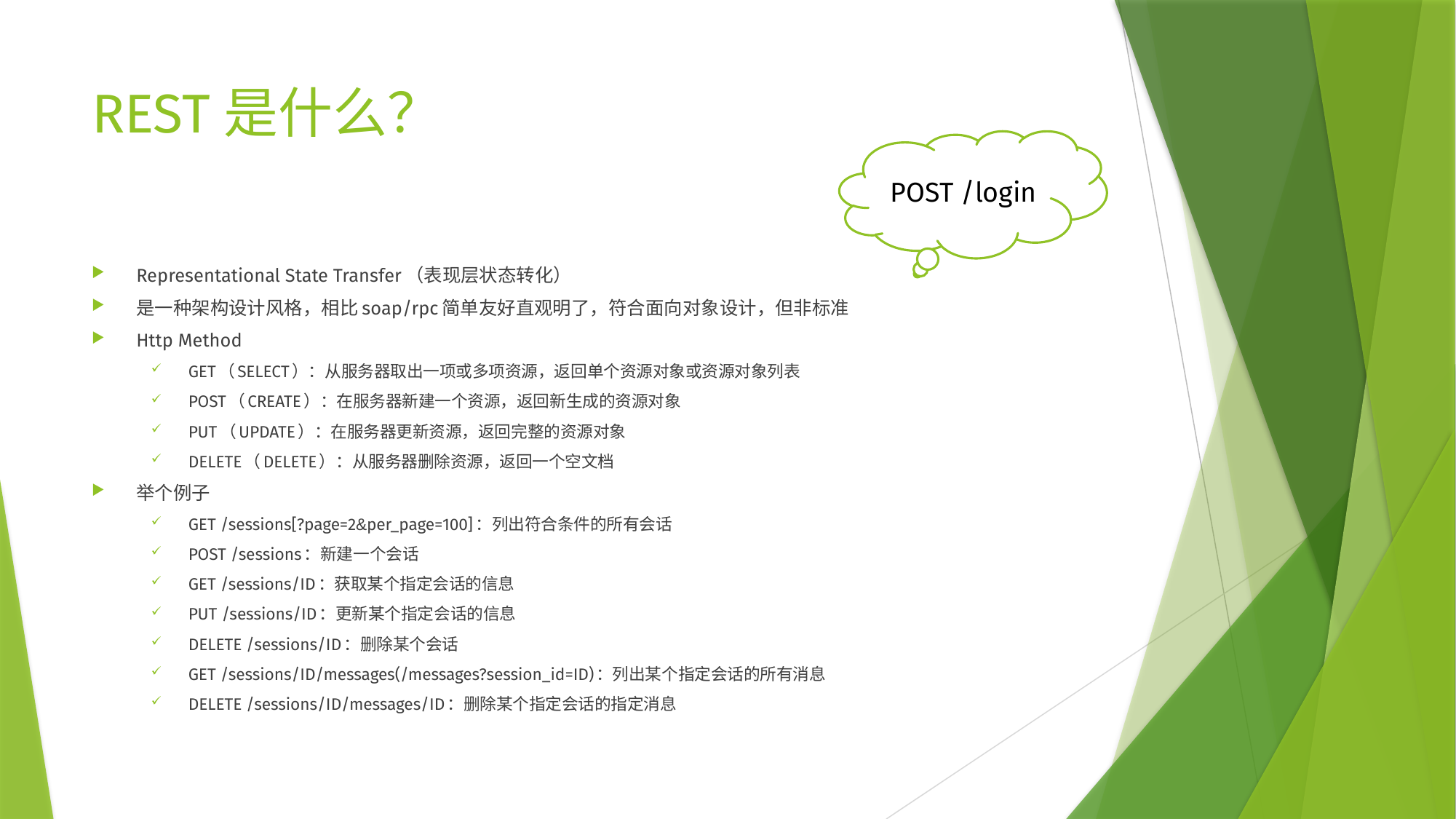

# REST是什么？
POST /login
Representational State Transfer（表现层状态转化）
是一种架构设计风格，相比soap/rpc简单友好直观明了，符合面向对象设计，但非标准
Http Method
GET（SELECT）：从服务器取出一项或多项资源，返回单个资源对象或资源对象列表
POST（CREATE）：在服务器新建一个资源，返回新生成的资源对象
PUT（UPDATE）：在服务器更新资源，返回完整的资源对象
DELETE（DELETE）：从服务器删除资源，返回一个空文档
举个例子
GET /sessions[?page=2&per_page=100]：列出符合条件的所有会话
POST /sessions：新建一个会话
GET /sessions/ID：获取某个指定会话的信息
PUT /sessions/ID：更新某个指定会话的信息
DELETE /sessions/ID：删除某个会话
GET /sessions/ID/messages(/messages?session_id=ID)：列出某个指定会话的所有消息
DELETE /sessions/ID/messages/ID：删除某个指定会话的指定消息